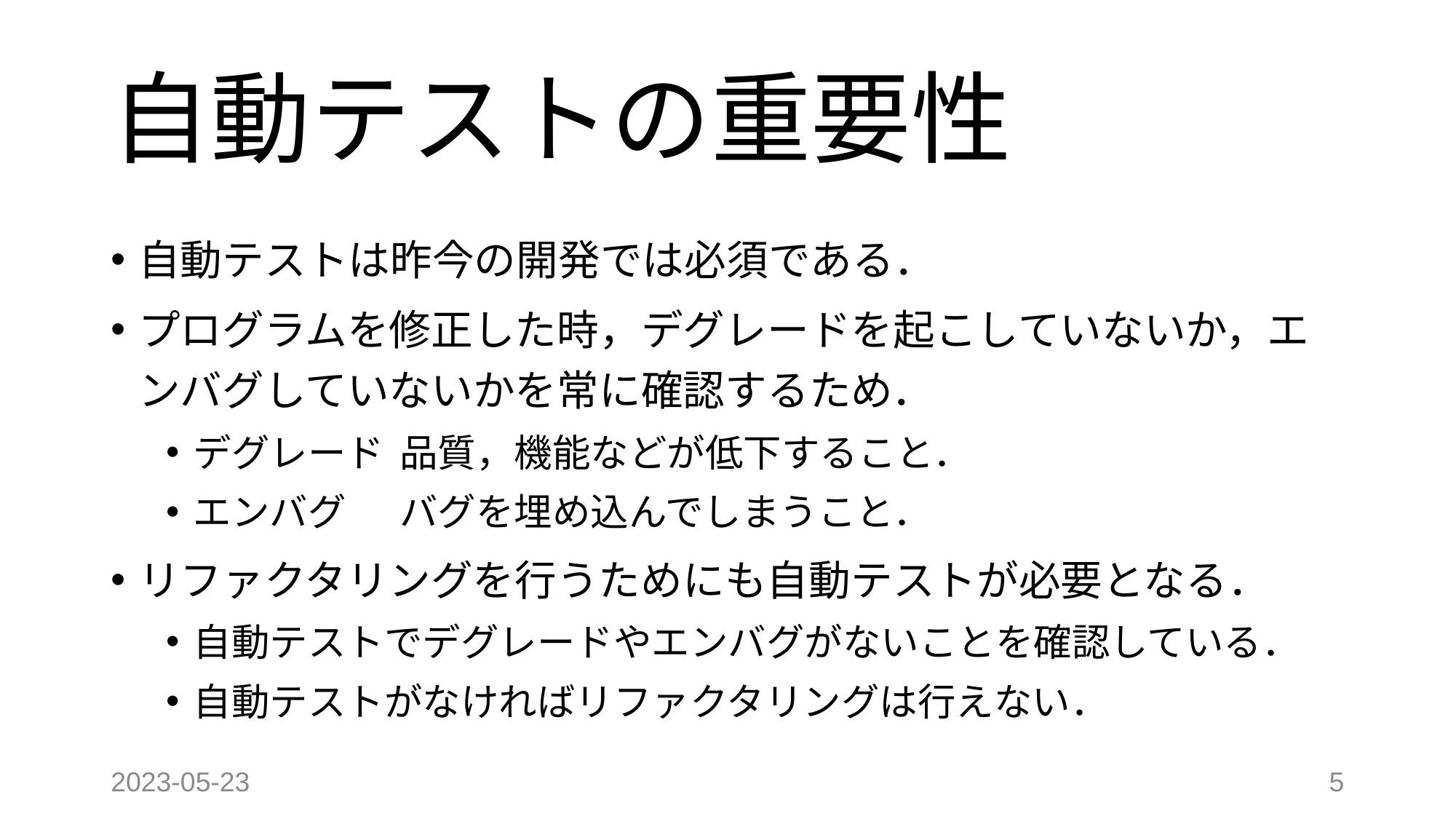

# 自動テストの重要性
自動テストは昨今の開発では必須である．
プログラムを修正した時，デグレードを起こしていないか，エンバグしていないかを常に確認するため．
デグレード	品質，機能などが低下すること．
エンバグ	バグを埋め込んでしまうこと．
リファクタリングを行うためにも自動テストが必要となる．
自動テストでデグレードやエンバグがないことを確認している．
自動テストがなければリファクタリングは行えない．
2023-05-23
5